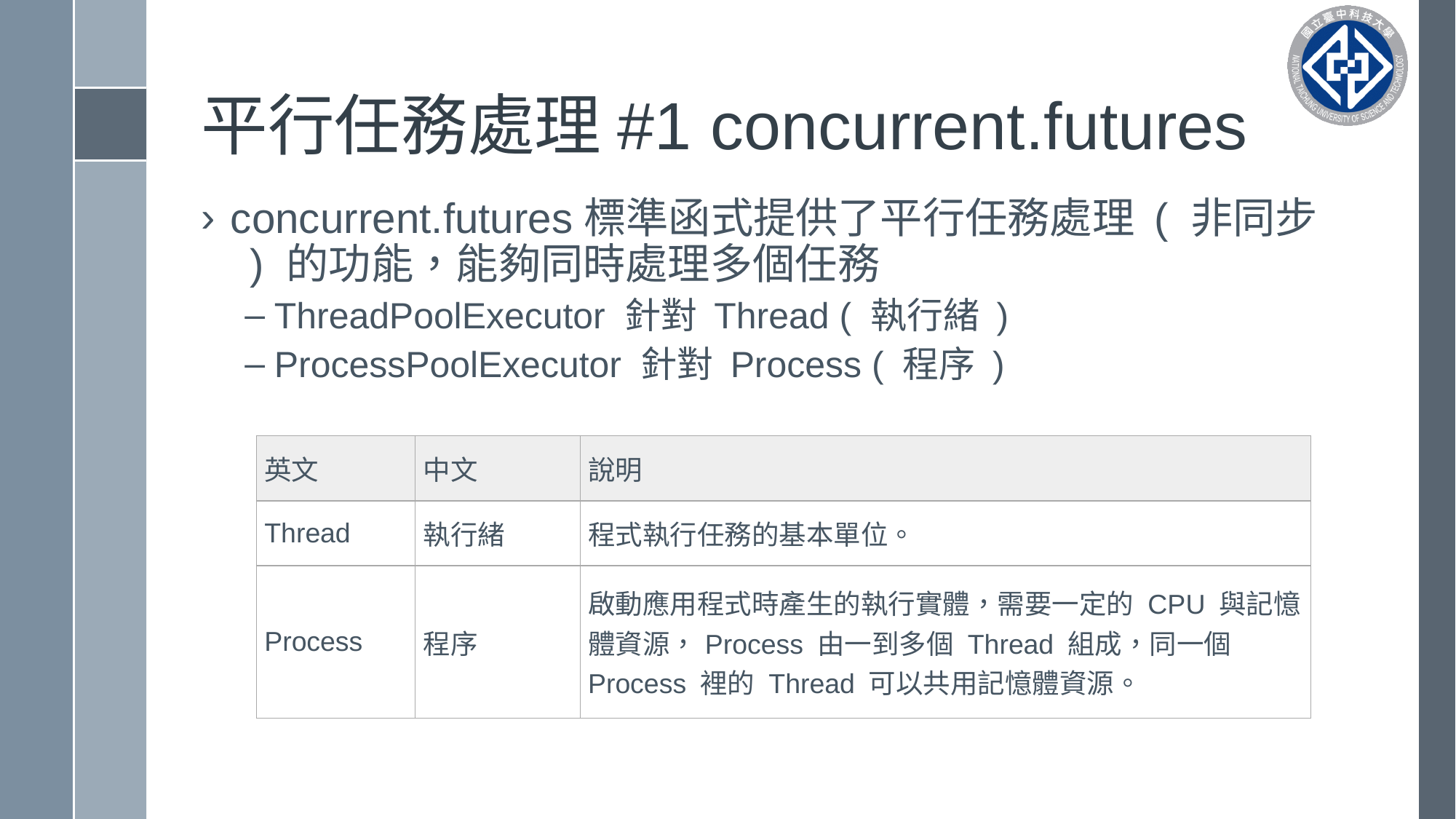

# 平行任務處理#1 concurrent.futures
concurrent.futures標準函式提供了平行任務處理 ( 非同步 ) 的功能，能夠同時處理多個任務
ThreadPoolExecutor 針對 Thread ( 執行緒 )
ProcessPoolExecutor 針對 Process ( 程序 )

| 英文 | 中文 | 說明 |
| --- | --- | --- |
| Thread | 執行緒 | 程式執行任務的基本單位。 |
| Process | 程序 | 啟動應用程式時產生的執行實體，需要一定的 CPU 與記憶體資源，Process 由一到多個 Thread 組成，同一個 Process 裡的 Thread 可以共用記憶體資源。 |